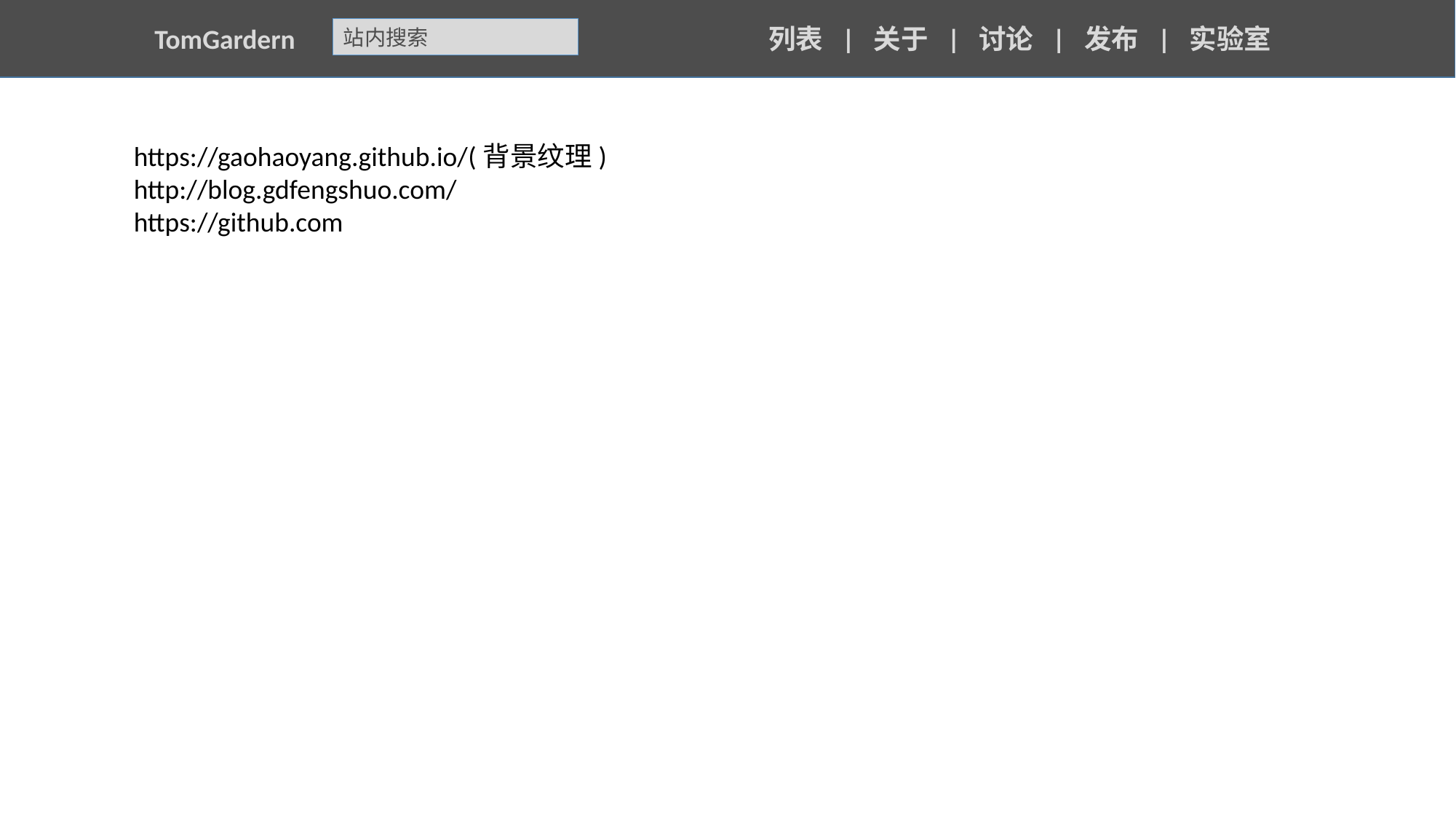

列表  |  关于  |  讨论  |  发布  |  实验室
TomGardern
站内搜索
https://gaohaoyang.github.io/(背景纹理)
http://blog.gdfengshuo.com/
https://github.com